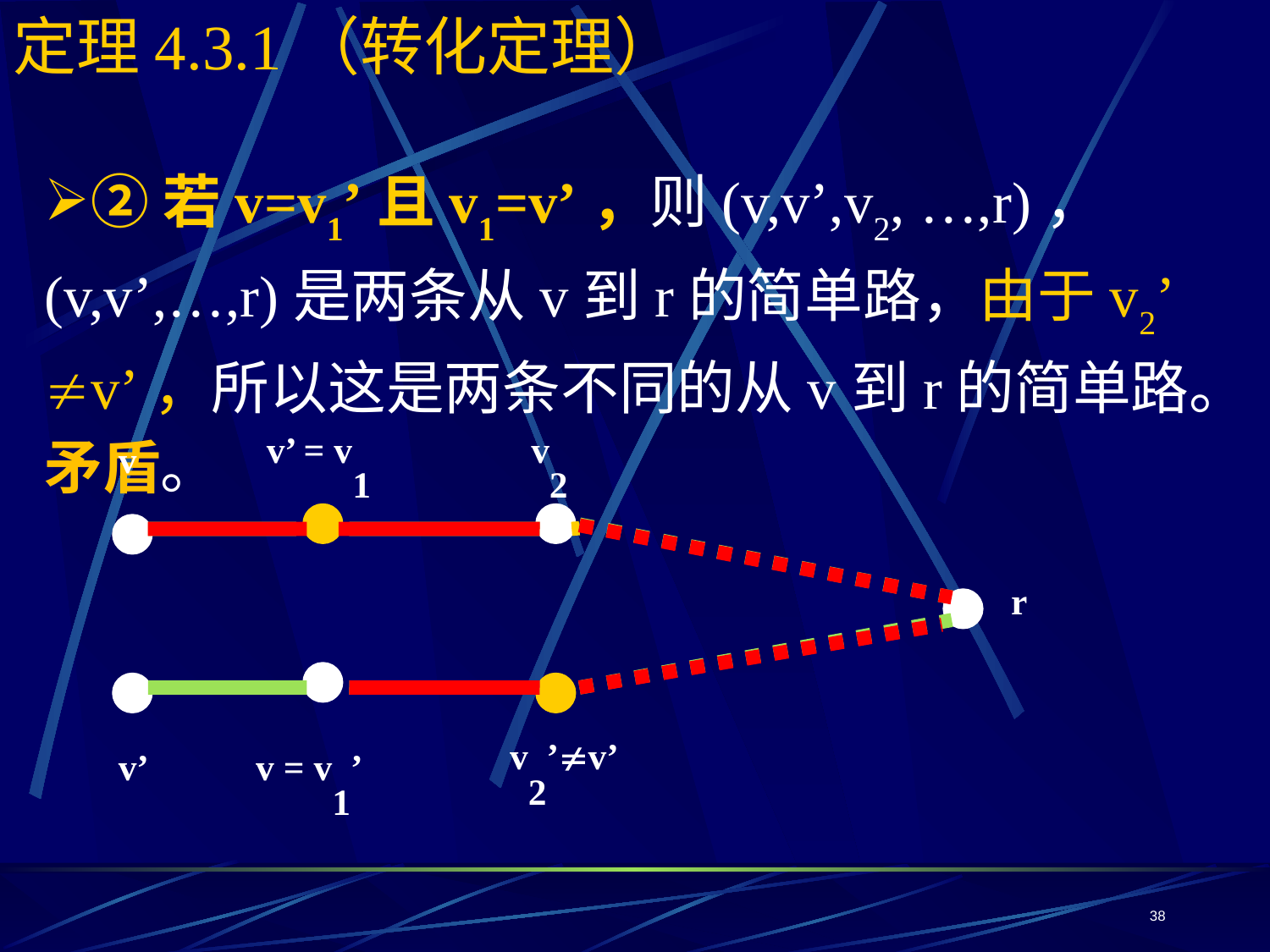

# 定理4.3.1（转化定理）
②若v=v1’且v1=v’，则(v,v’,v2, …,r)， (v,v’,…,r)是两条从v到r的简单路，由于v2’ ≠v’，所以这是两条不同的从v到r的简单路。矛盾。
v’ = v1
v2
v

r

v2’≠v’
v’
v = v1’
38